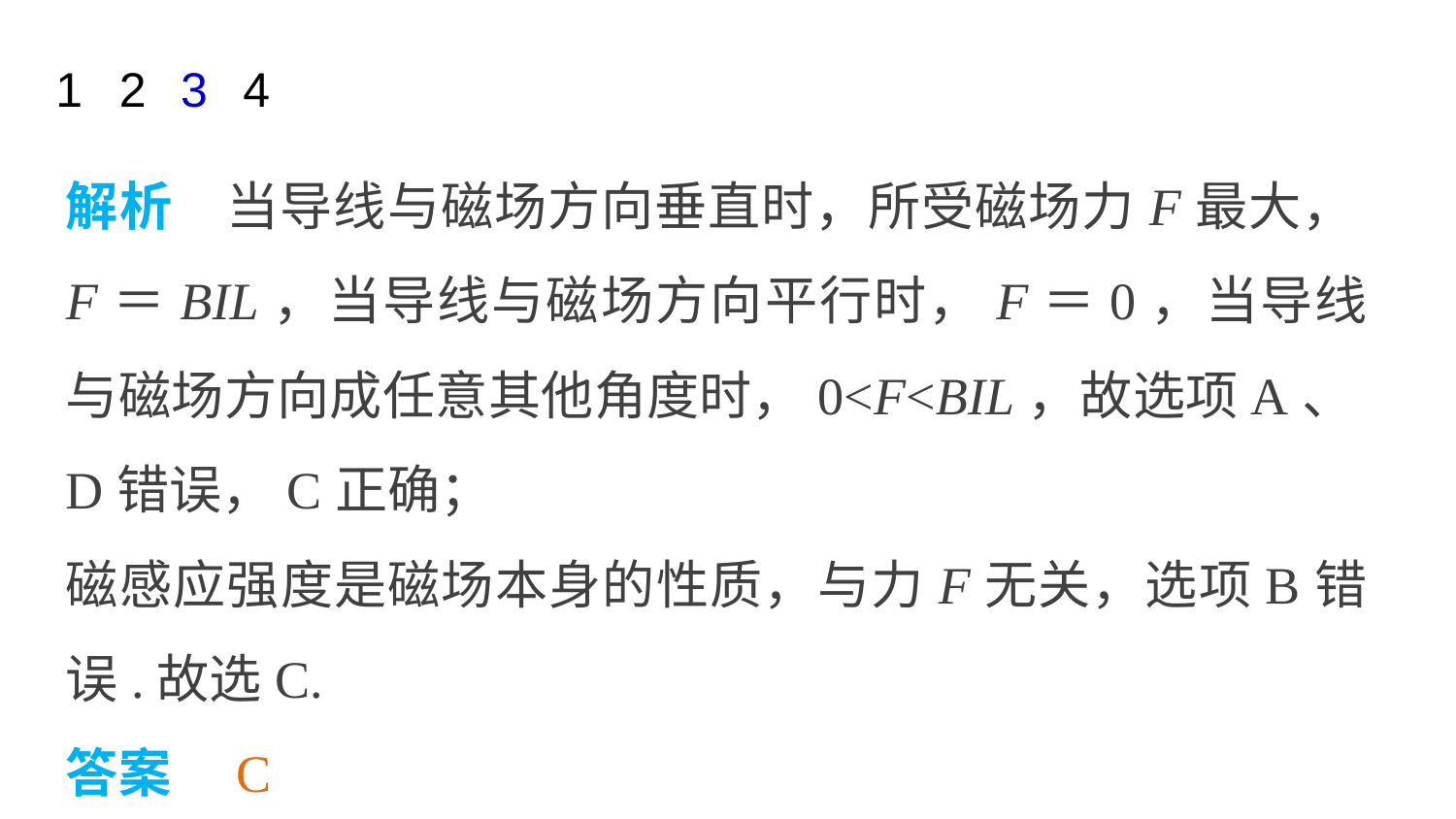

1
2
3
4
解析　当导线与磁场方向垂直时，所受磁场力F最大，F＝BIL，当导线与磁场方向平行时，F＝0，当导线与磁场方向成任意其他角度时，0<F<BIL，故选项A、D错误，C正确；
磁感应强度是磁场本身的性质，与力F无关，选项B错误.故选C.
答案　C